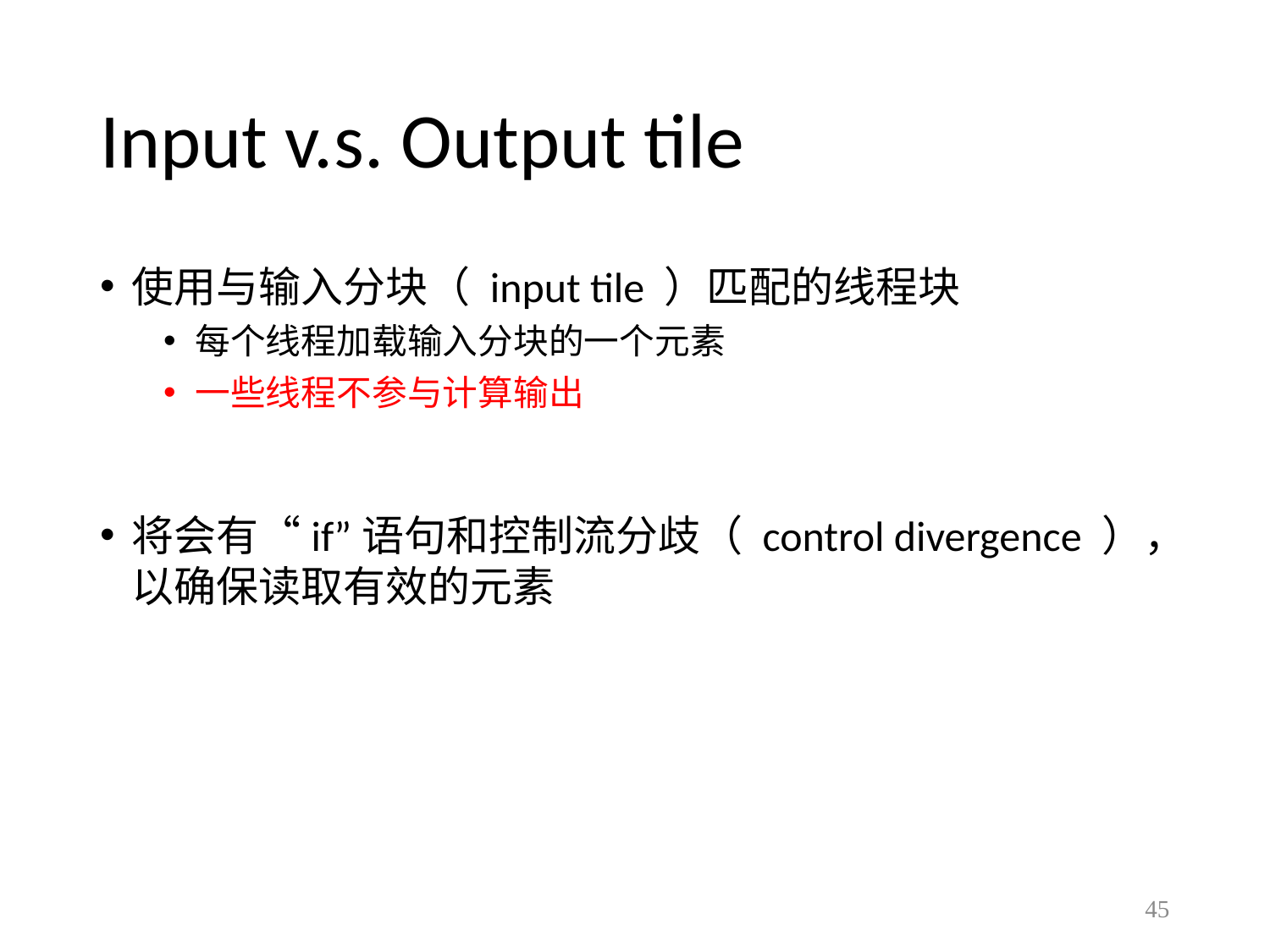

# Input v.s. Output tile
使用与输入分块（ input tile ）匹配的线程块
每个线程加载输入分块的一个元素
一些线程不参与计算输出

将会有“if”语句和控制流分歧（ control divergence ），以确保读取有效的元素
45